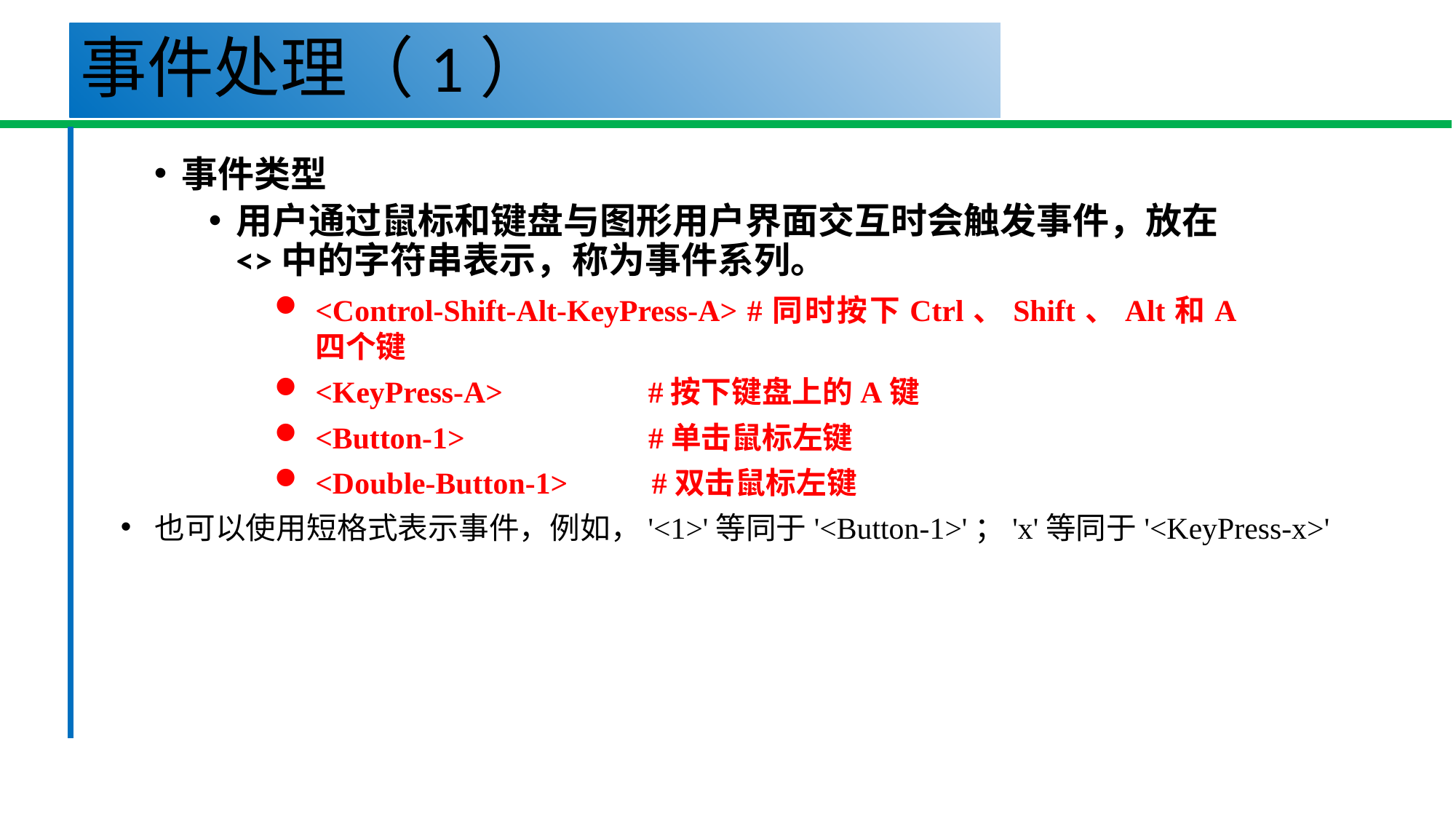

# 事件处理（1）
事件类型
用户通过鼠标和键盘与图形用户界面交互时会触发事件，放在<>中的字符串表示，称为事件系列。
<Control-Shift-Alt-KeyPress-A> #同时按下Ctrl、Shift、Alt和A四个键
<KeyPress-A>                   #按下键盘上的A键
<Button-1>                        #单击鼠标左键
<Double-Button-1>           #双击鼠标左键
也可以使用短格式表示事件，例如，'<1>'等同于'<Button-1>'；'x'等同于'<KeyPress-x>'